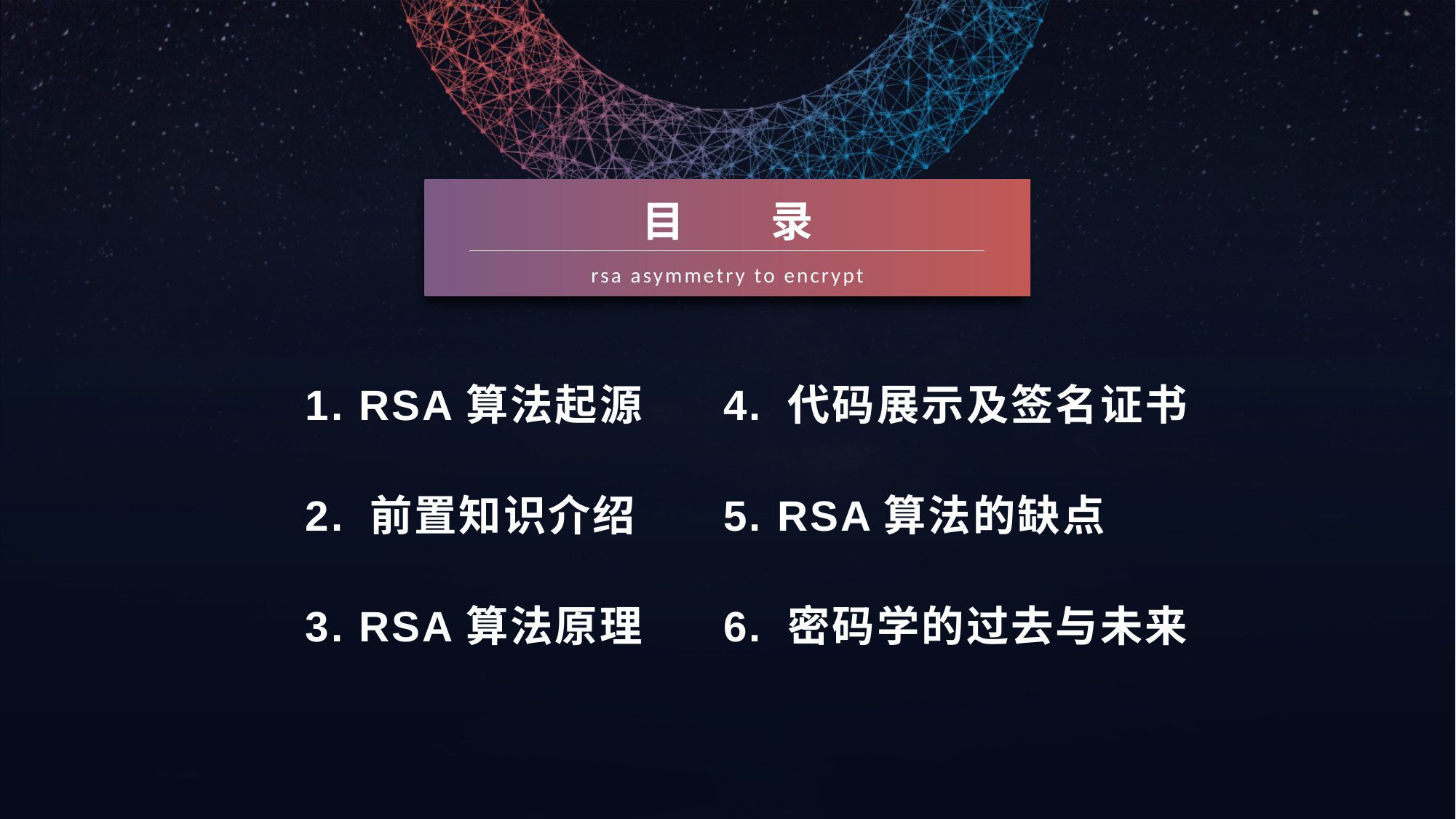

目         录
rsa asymmetry to encrypt
4. 代码展示及签名证书
1. RSA算法起源
2. 前置知识介绍
5. RSA算法的缺点
3. RSA算法原理
6. 密码学的过去与未来